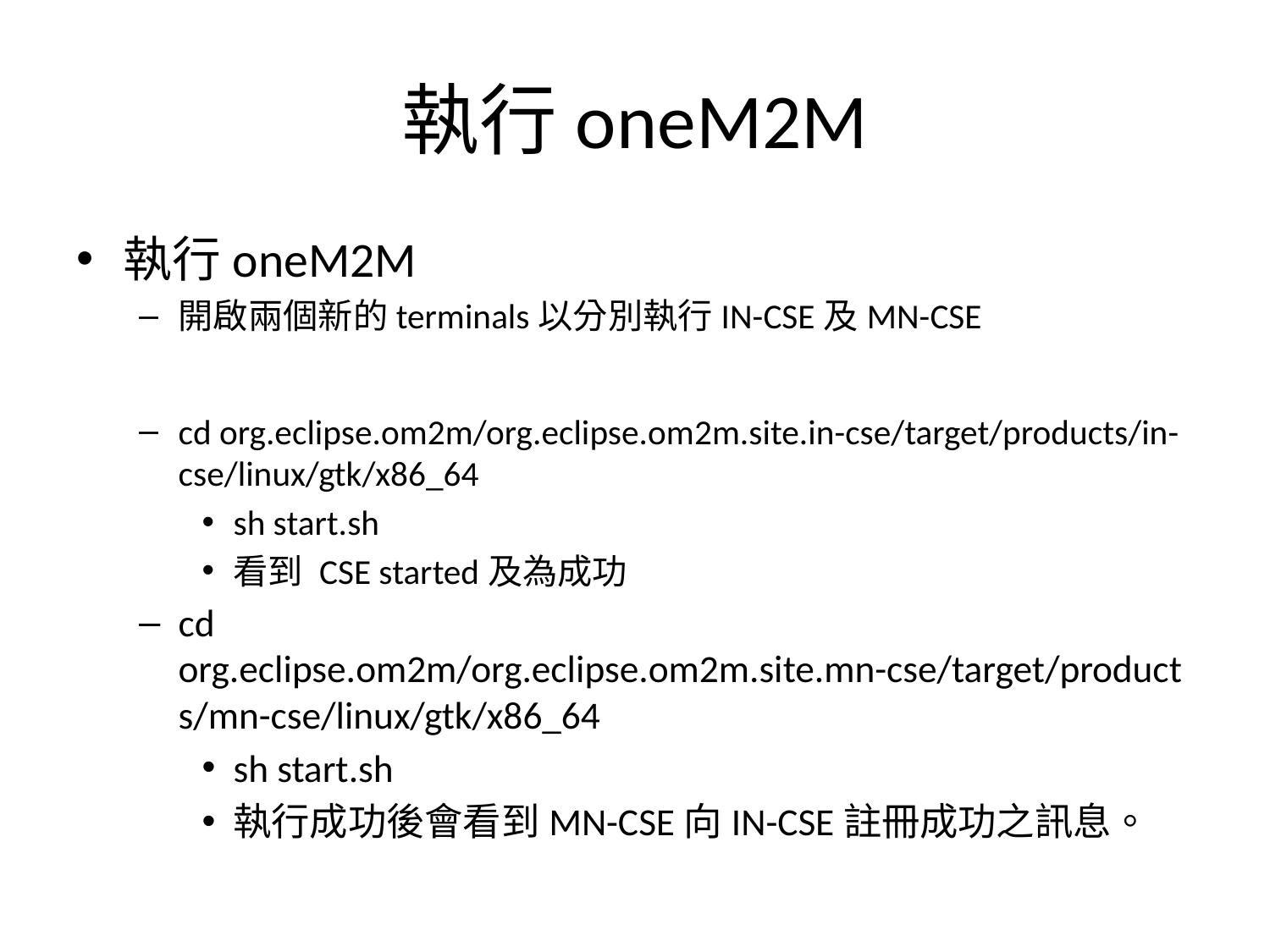

# 執行oneM2M
執行oneM2M
開啟兩個新的terminals以分別執行IN-CSE及MN-CSE

cd org.eclipse.om2m/org.eclipse.om2m.site.in-cse/target/products/in-cse/linux/gtk/x86_64
sh start.sh
看到 CSE started及為成功
cd org.eclipse.om2m/org.eclipse.om2m.site.mn-cse/target/products/mn-cse/linux/gtk/x86_64
sh start.sh
執行成功後會看到MN-CSE向IN-CSE註冊成功之訊息。